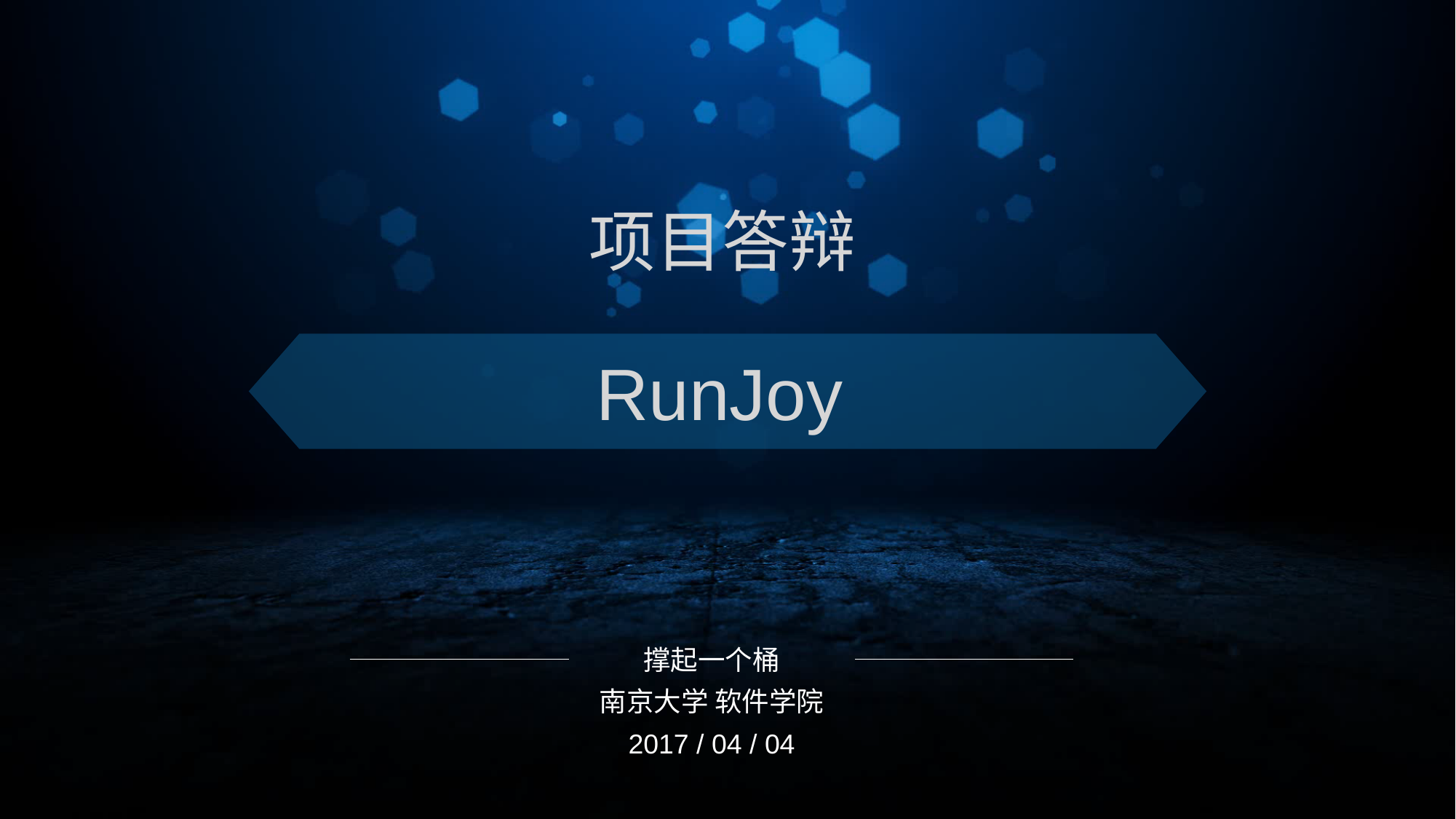

项目答辩

RunJoy
撑起一个桶
南京大学 软件学院
2017 / 04 / 04